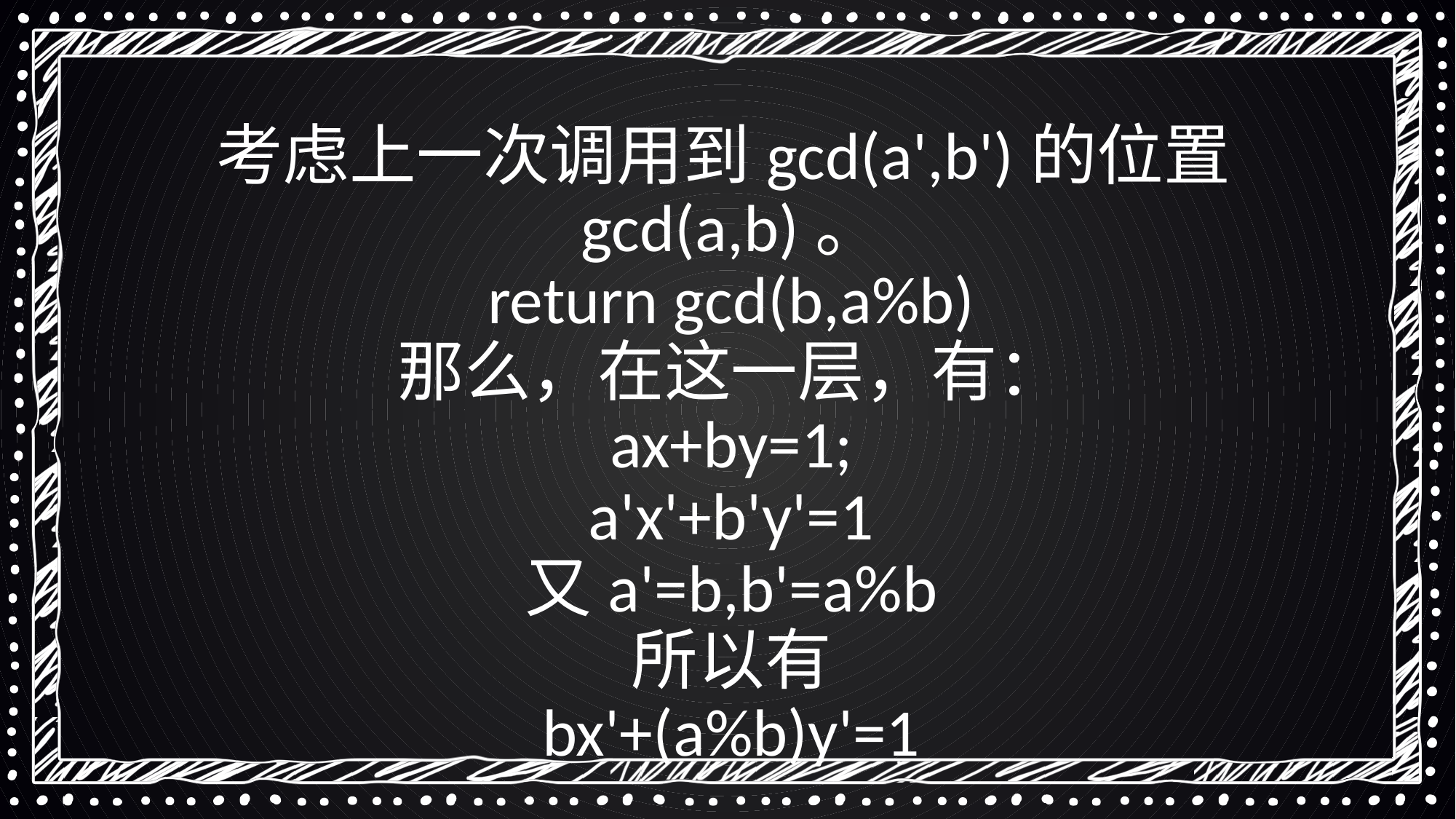

考虑上一次调用到gcd(a',b')的位置gcd(a,b)。
return gcd(b,a%b)
那么，在这一层，有：
ax+by=1;
a'x'+b'y'=1
又a'=b,b'=a%b
所以有
bx'+(a%b)y'=1